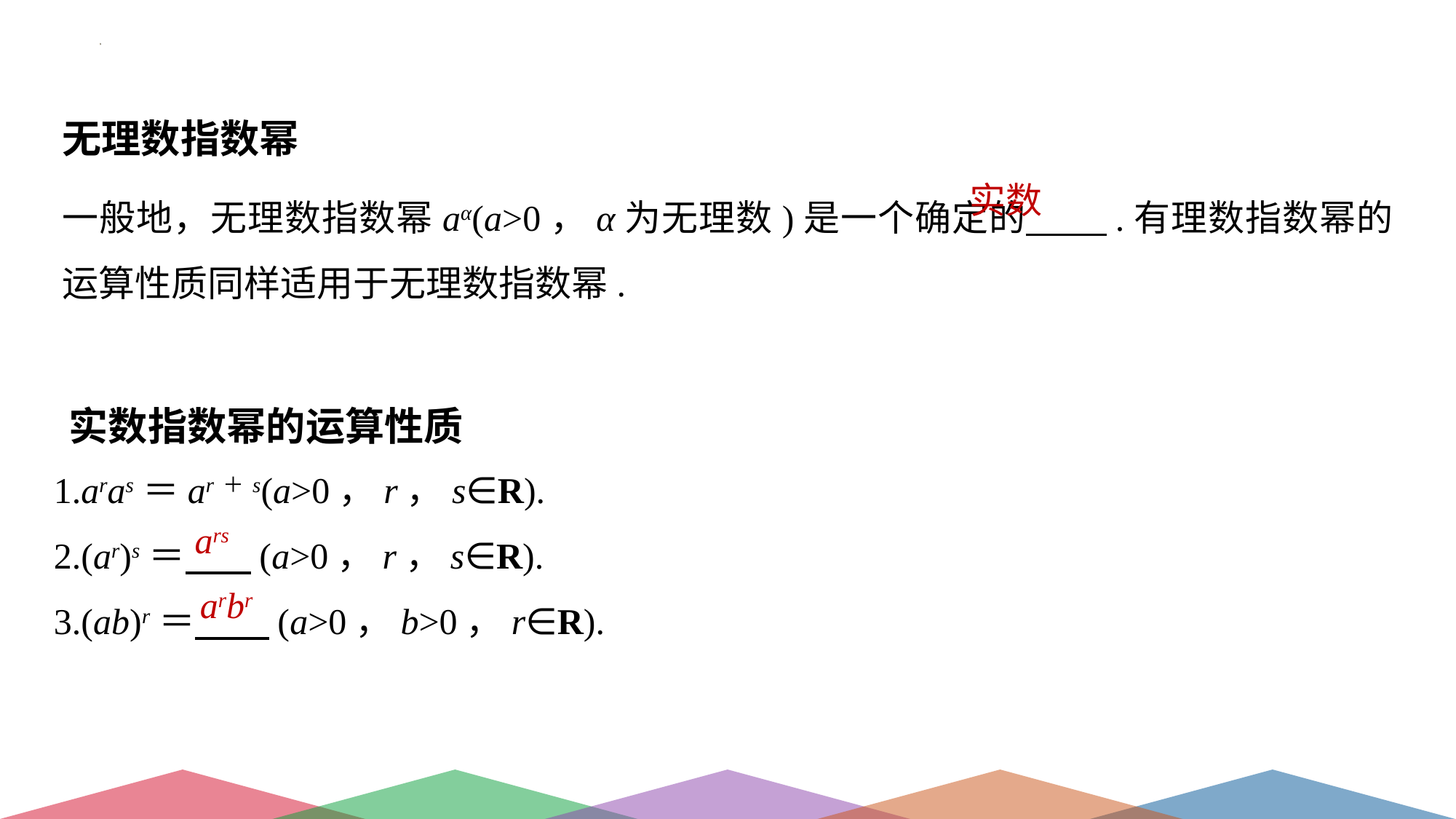

无理数指数幂
一般地，无理数指数幂aα(a>0，α为无理数)是一个确定的         .有理数指数幂的运算性质同样适用于无理数指数幂.
实数
实数指数幂的运算性质
1.aras＝ar＋s(a>0，r，s∈R).
2.(ar)s＝        (a>0，r，s∈R).
3.(ab)r＝         (a>0，b>0，r∈R).
ars
arbr